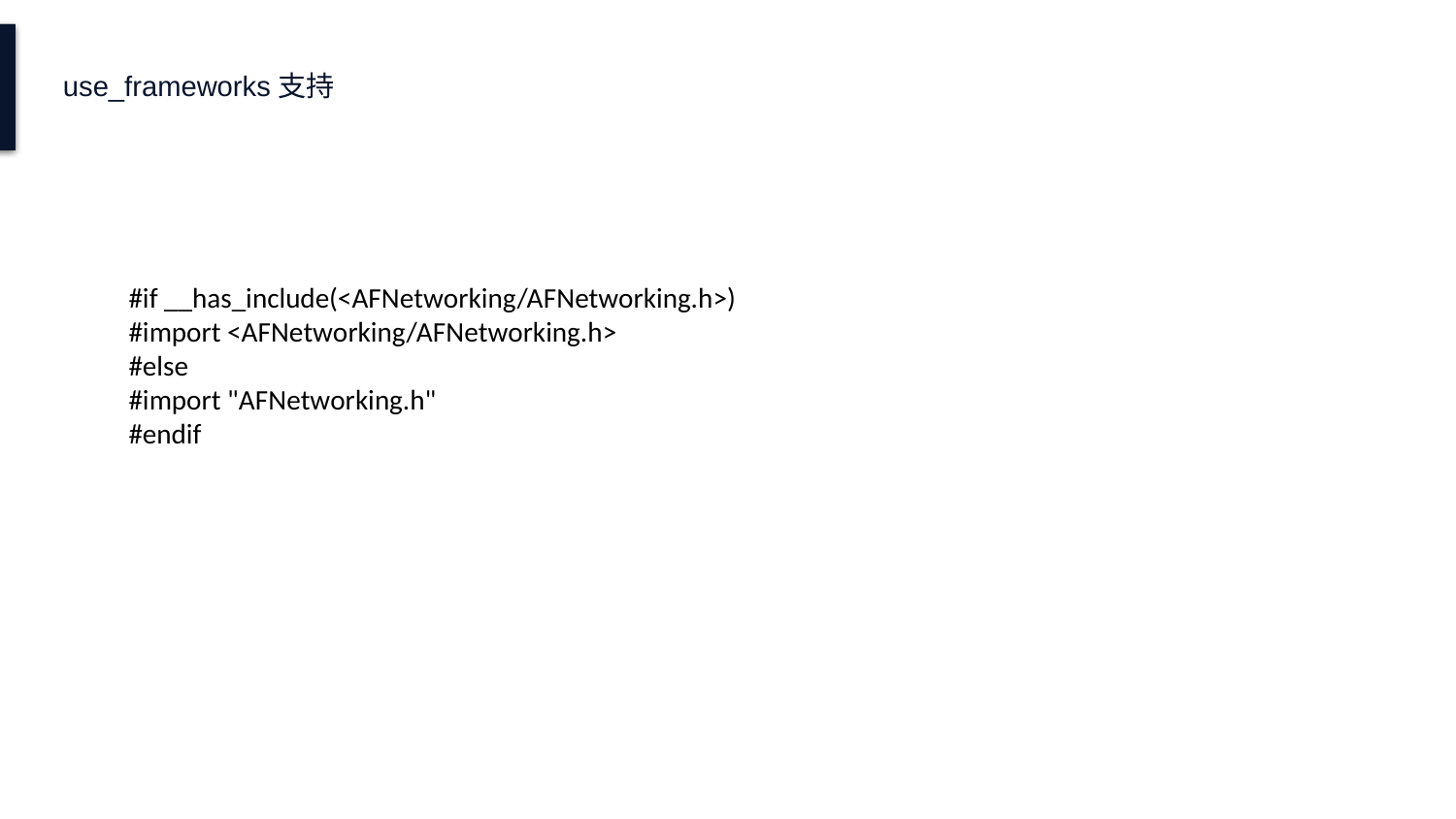

use_frameworks支持

#if __has_include(<AFNetworking/AFNetworking.h>)
#import <AFNetworking/AFNetworking.h>
#else
#import "AFNetworking.h"
#endif